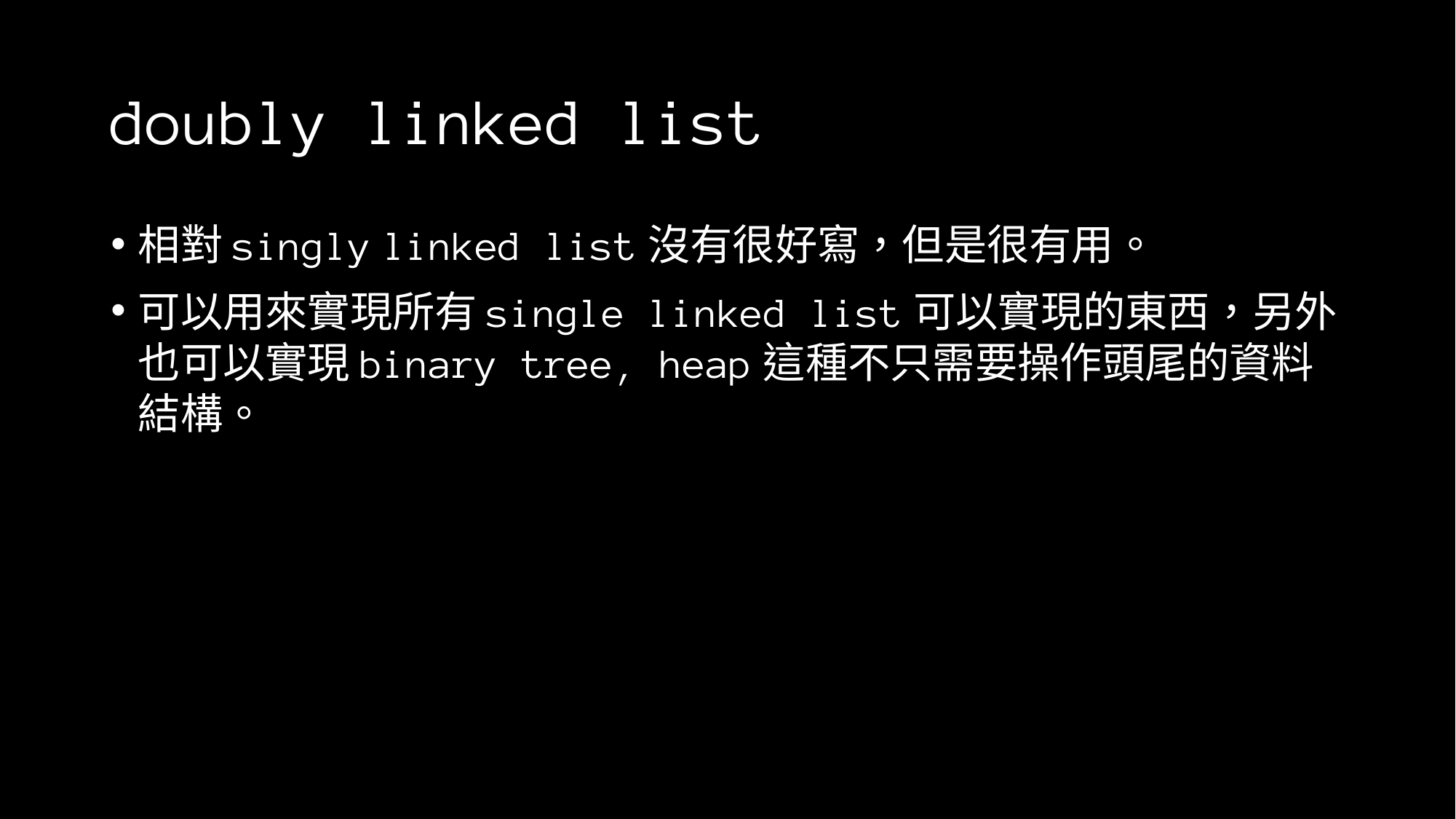

# doubly linked list
相對singly linked list沒有很好寫，但是很有用。
可以用來實現所有single linked list可以實現的東西，另外也可以實現binary tree, heap這種不只需要操作頭尾的資料結構。